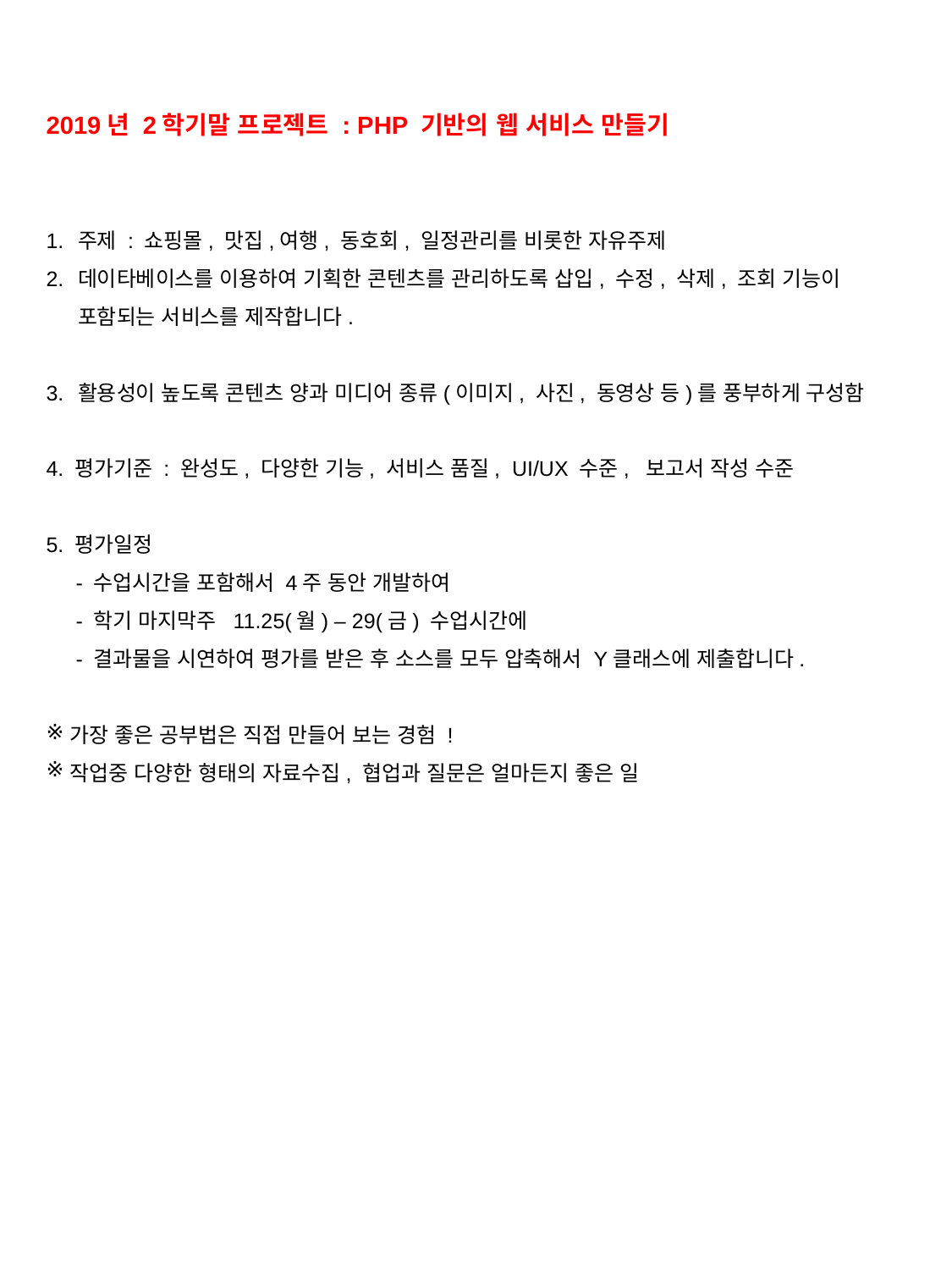

2019년 2학기말 프로젝트 : PHP 기반의 웹 서비스 만들기

주제 : 쇼핑몰, 맛집,여행, 동호회, 일정관리를 비롯한 자유주제
데이타베이스를 이용하여 기획한 콘텐츠를 관리하도록 삽입, 수정, 삭제, 조회 기능이 포함되는 서비스를 제작합니다.

활용성이 높도록 콘텐츠 양과 미디어 종류(이미지, 사진, 동영상 등)를 풍부하게 구성함

4. 평가기준 : 완성도, 다양한 기능, 서비스 품질,  UI/UX 수준,  보고서 작성 수준

5. 평가일정
     - 수업시간을 포함해서 4주 동안 개발하여
     - 학기 마지막주  11.25(월) – 29(금) 수업시간에
     - 결과물을 시연하여 평가를 받은 후 소스를 모두 압축해서 Y클래스에 제출합니다.

가장 좋은 공부법은 직접 만들어 보는 경험 !
작업중 다양한 형태의 자료수집, 협업과 질문은 얼마든지 좋은 일